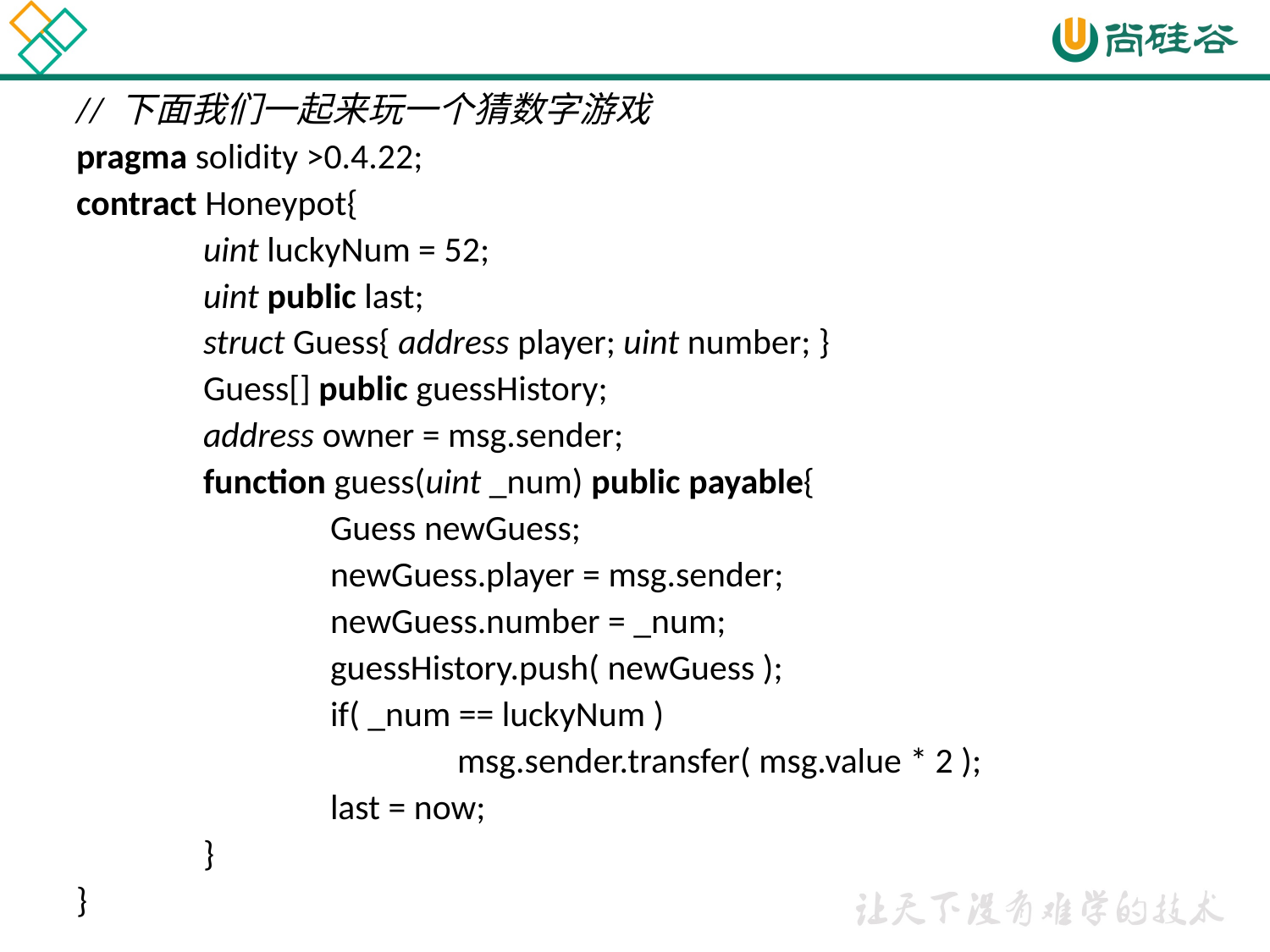

// 下面我们一起来玩一个猜数字游戏
pragma solidity >0.4.22;
contract Honeypot{
	uint luckyNum = 52;
	uint public last;
	struct Guess{ address player; uint number; }
	Guess[] public guessHistory;
	address owner = msg.sender;
	function guess(uint _num) public payable{
		Guess newGuess;
		newGuess.player = msg.sender;
		newGuess.number = _num;
		guessHistory.push( newGuess );
		if( _num == luckyNum )
			msg.sender.transfer( msg.value * 2 );
		last = now;
	}
}